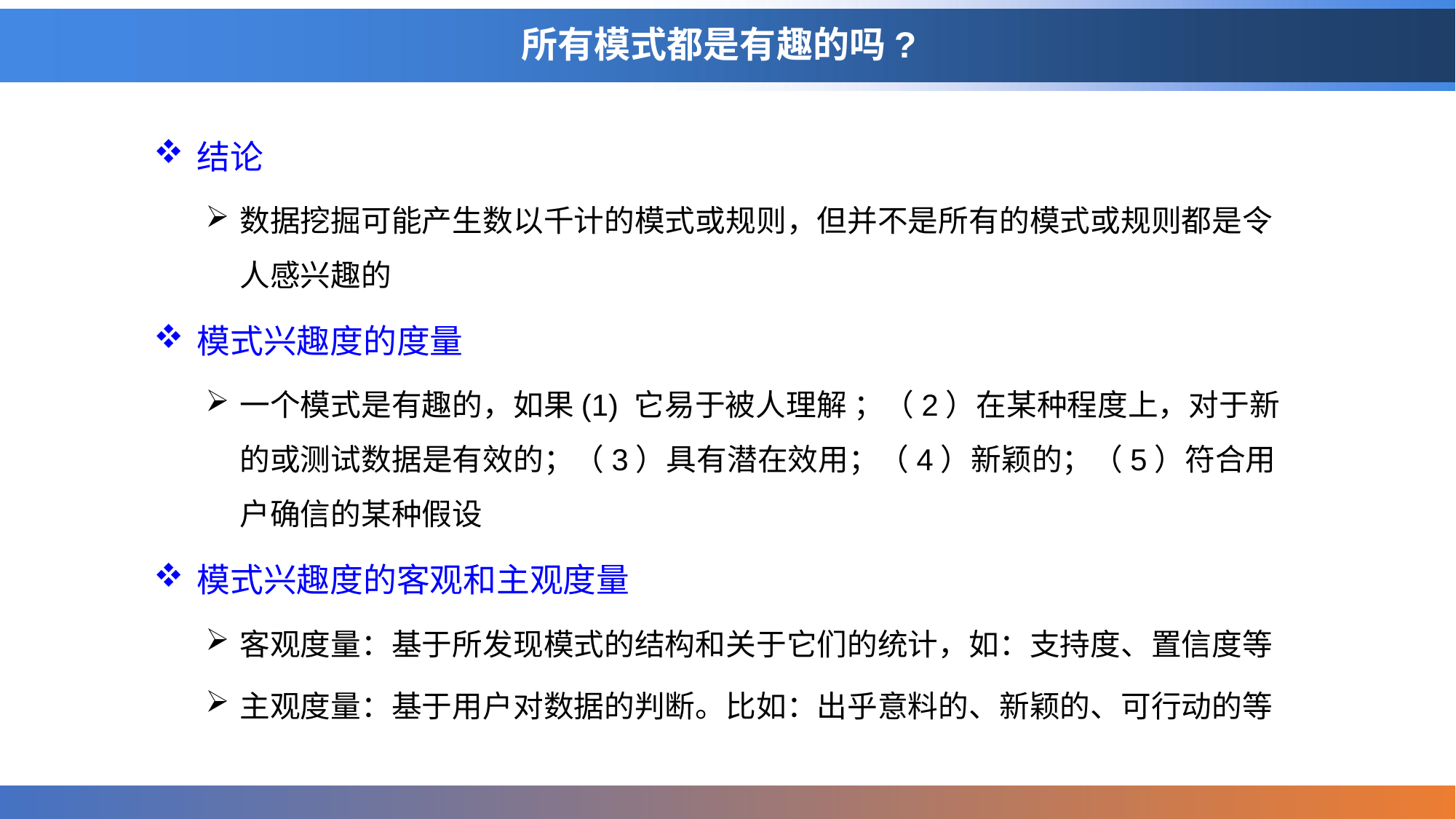

# 所有模式都是有趣的吗?
结论
数据挖掘可能产生数以千计的模式或规则，但并不是所有的模式或规则都是令人感兴趣的
模式兴趣度的度量
一个模式是有趣的，如果(1) 它易于被人理解 ；（2）在某种程度上，对于新的或测试数据是有效的；（3）具有潜在效用；（4）新颖的；（5）符合用户确信的某种假设
模式兴趣度的客观和主观度量
客观度量：基于所发现模式的结构和关于它们的统计，如：支持度、置信度等
主观度量：基于用户对数据的判断。比如：出乎意料的、新颖的、可行动的等